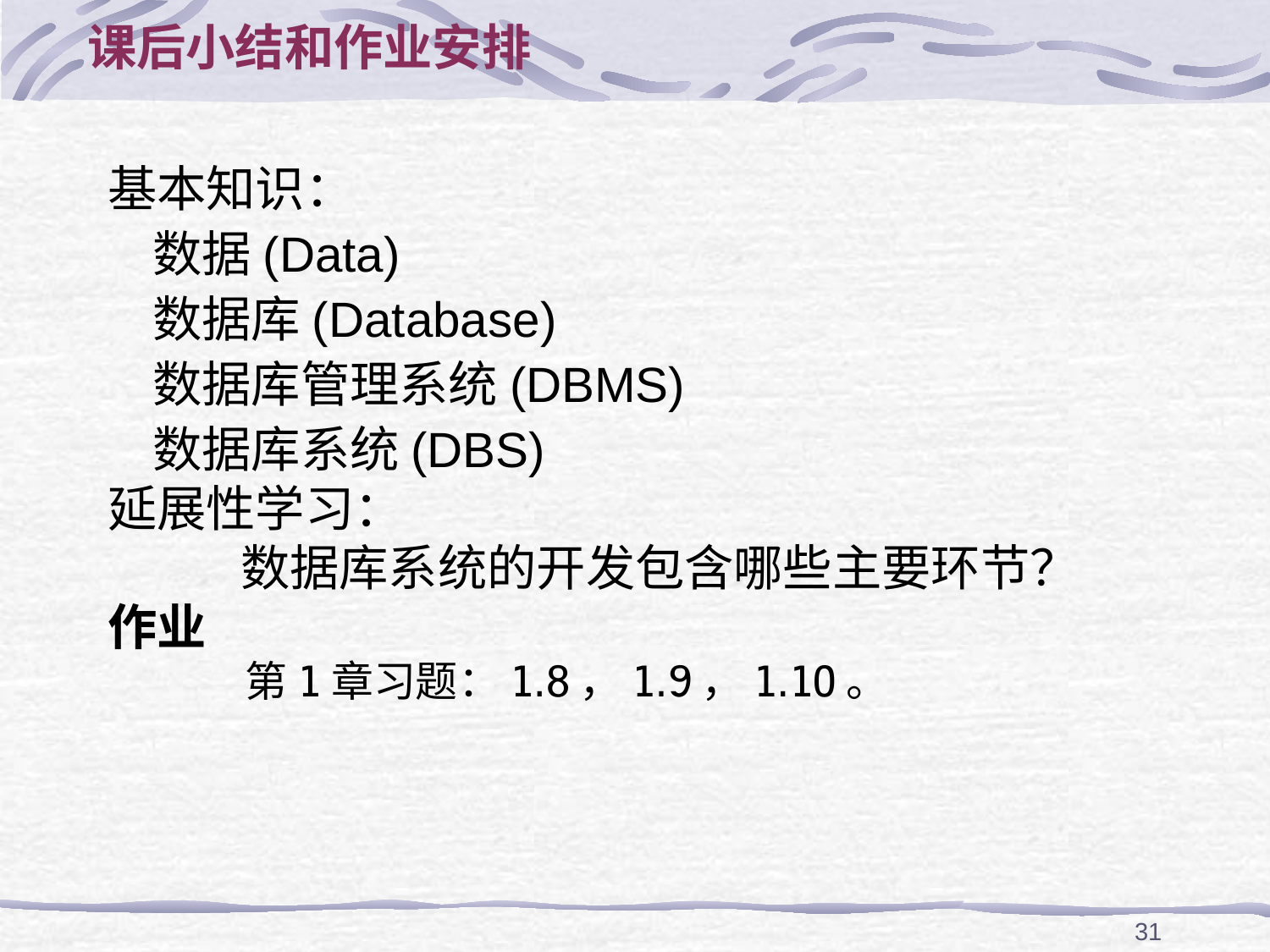

课后小结和作业安排
基本知识：
   数据(Data)
   数据库(Database)
   数据库管理系统(DBMS)
   数据库系统(DBS)
延展性学习：
数据库系统的开发包含哪些主要环节？
作业
	第1章习题：1.8，1.9，1.10。

31